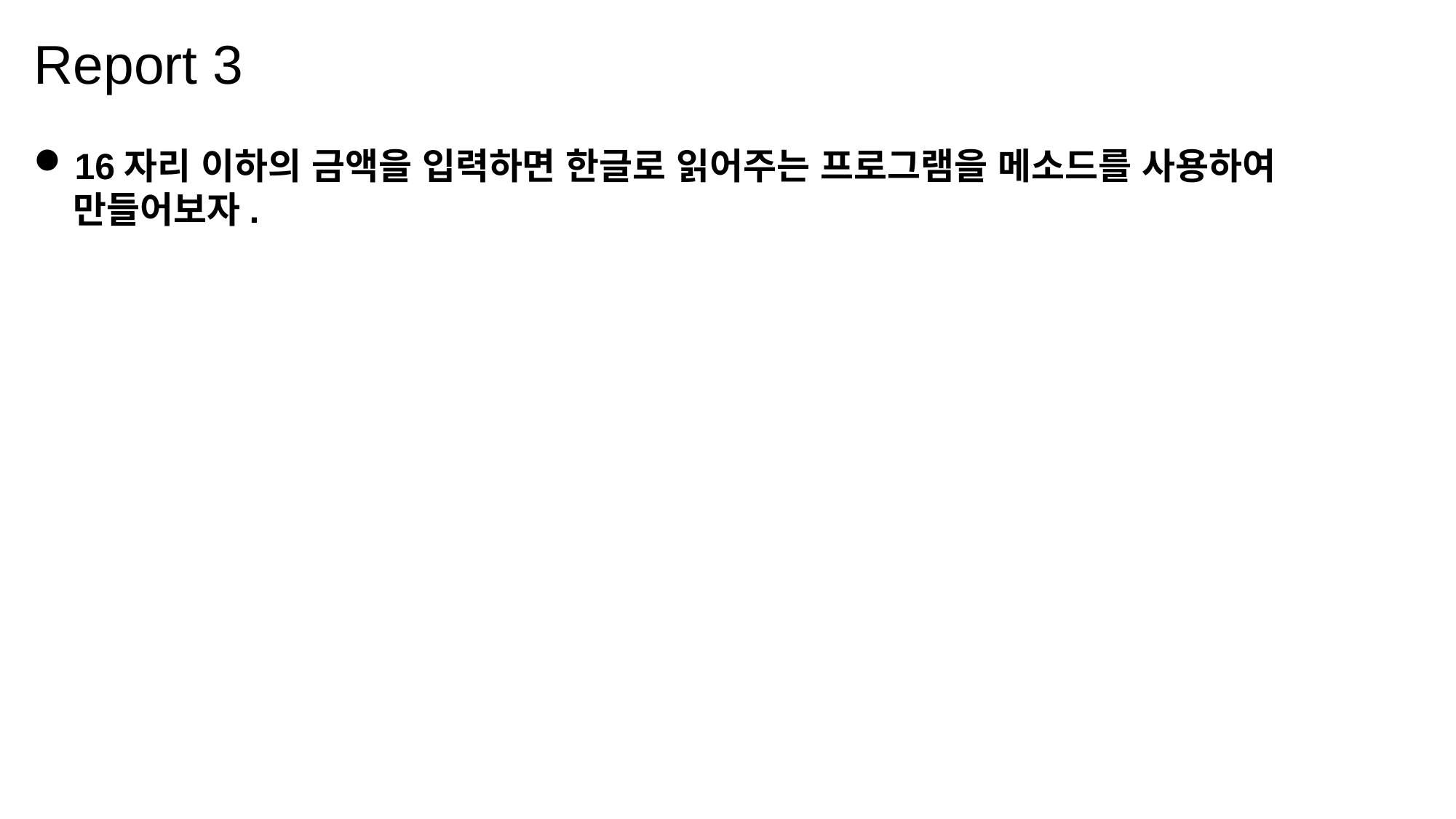

Report 3
16자리 이하의 금액을 입력하면 한글로 읽어주는 프로그램을 메소드를 사용하여
   만들어보자.